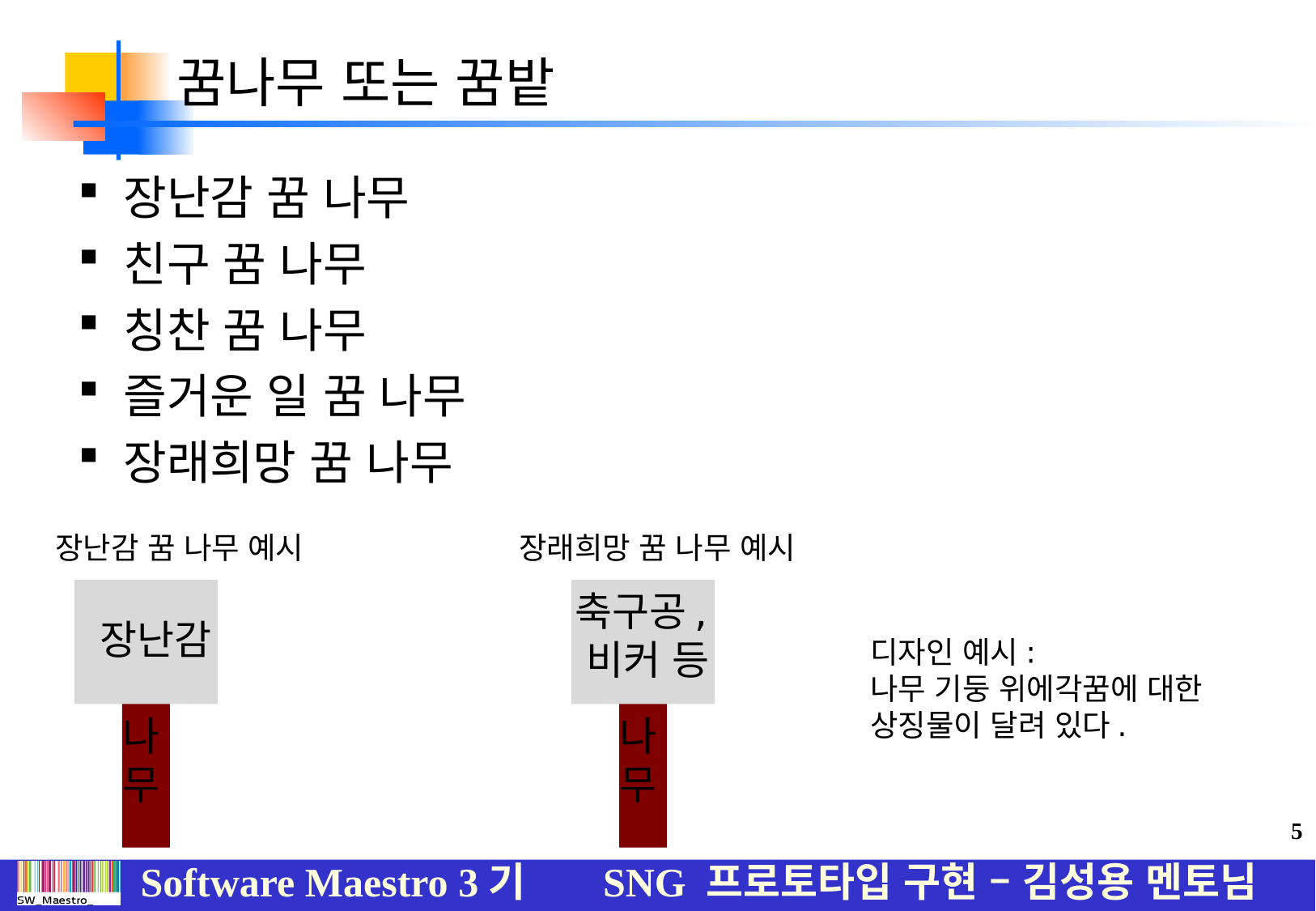

# 꿈나무 또는 꿈밭
장난감 꿈 나무
친구 꿈 나무
칭찬 꿈 나무
즐거운 일 꿈 나무
장래희망 꿈 나무
장난감 꿈 나무 예시
장래희망 꿈 나무 예시

축구공,
비커 등

장난감
디자인 예시:
나무 기둥 위에각꿈에 대한 상징물이 달려 있다.

나
무
나
무
5